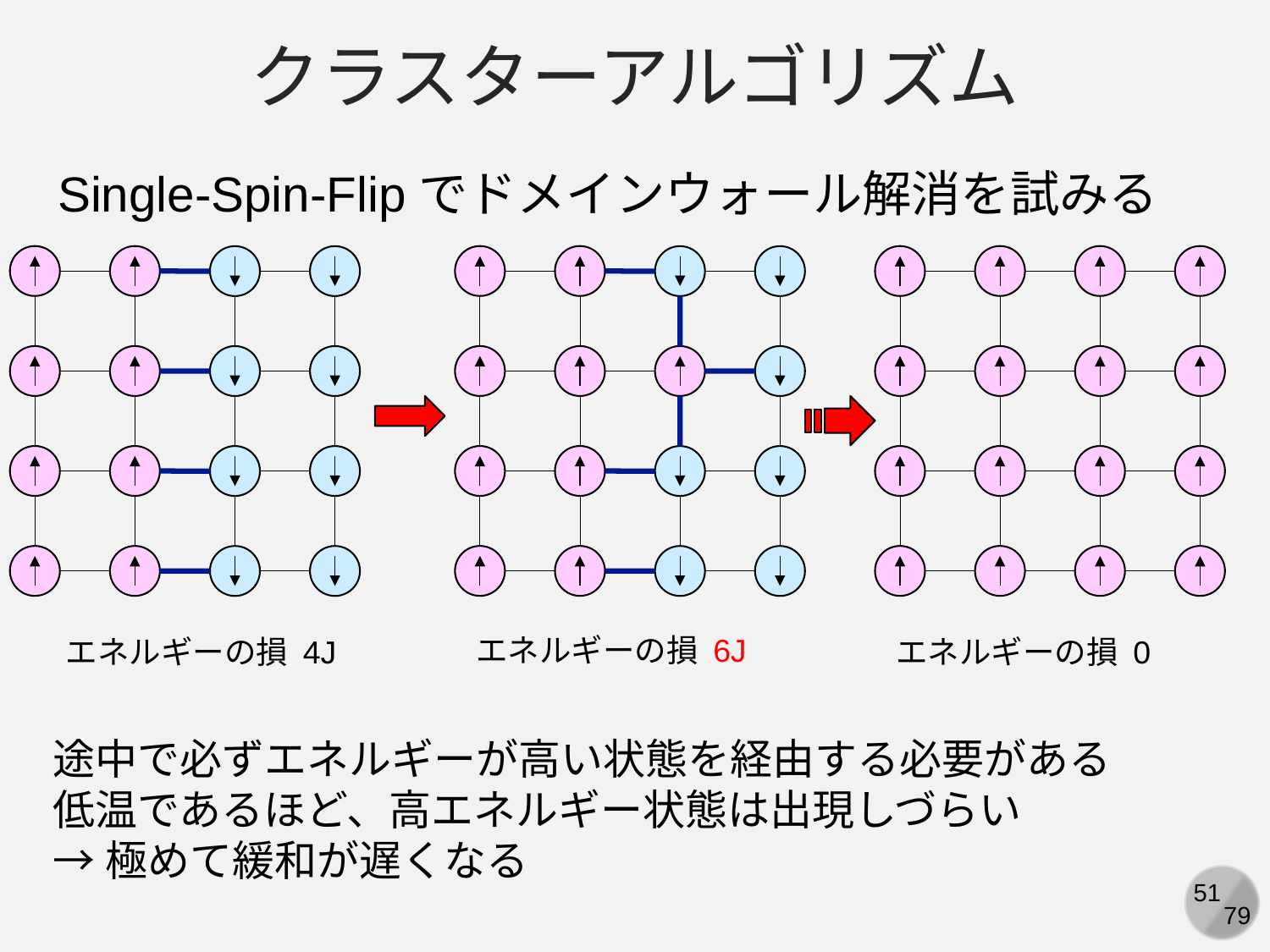

クラスターアルゴリズム
Single-Spin-Flipでドメインウォール解消を試みる

エネルギーの損 6J
エネルギーの損 4J
エネルギーの損 0
途中で必ずエネルギーが高い状態を経由する必要がある
低温であるほど、高エネルギー状態は出現しづらい
→極めて緩和が遅くなる